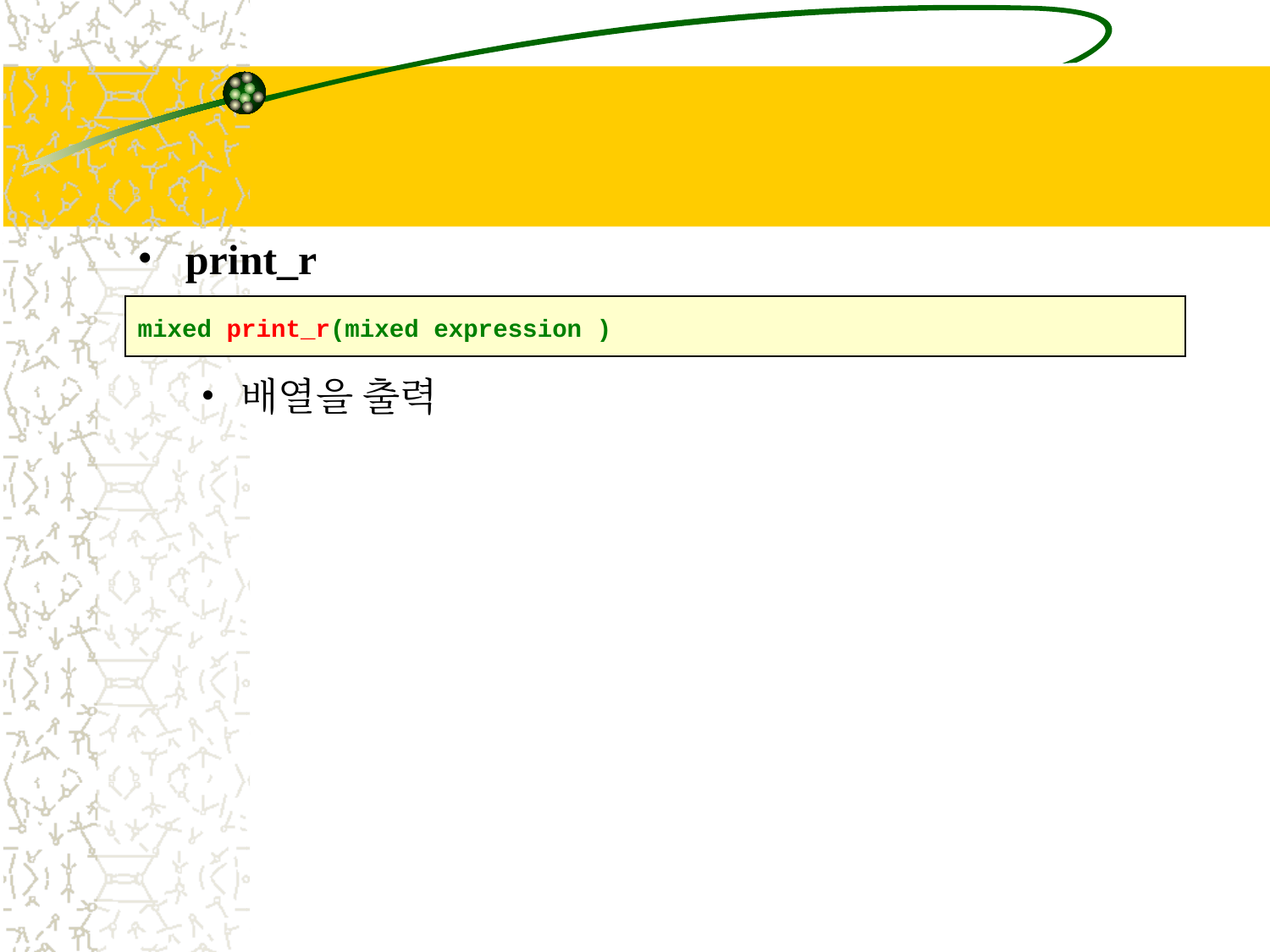

#
print_r

배열을 출력
mixed print_r(mixed expression )